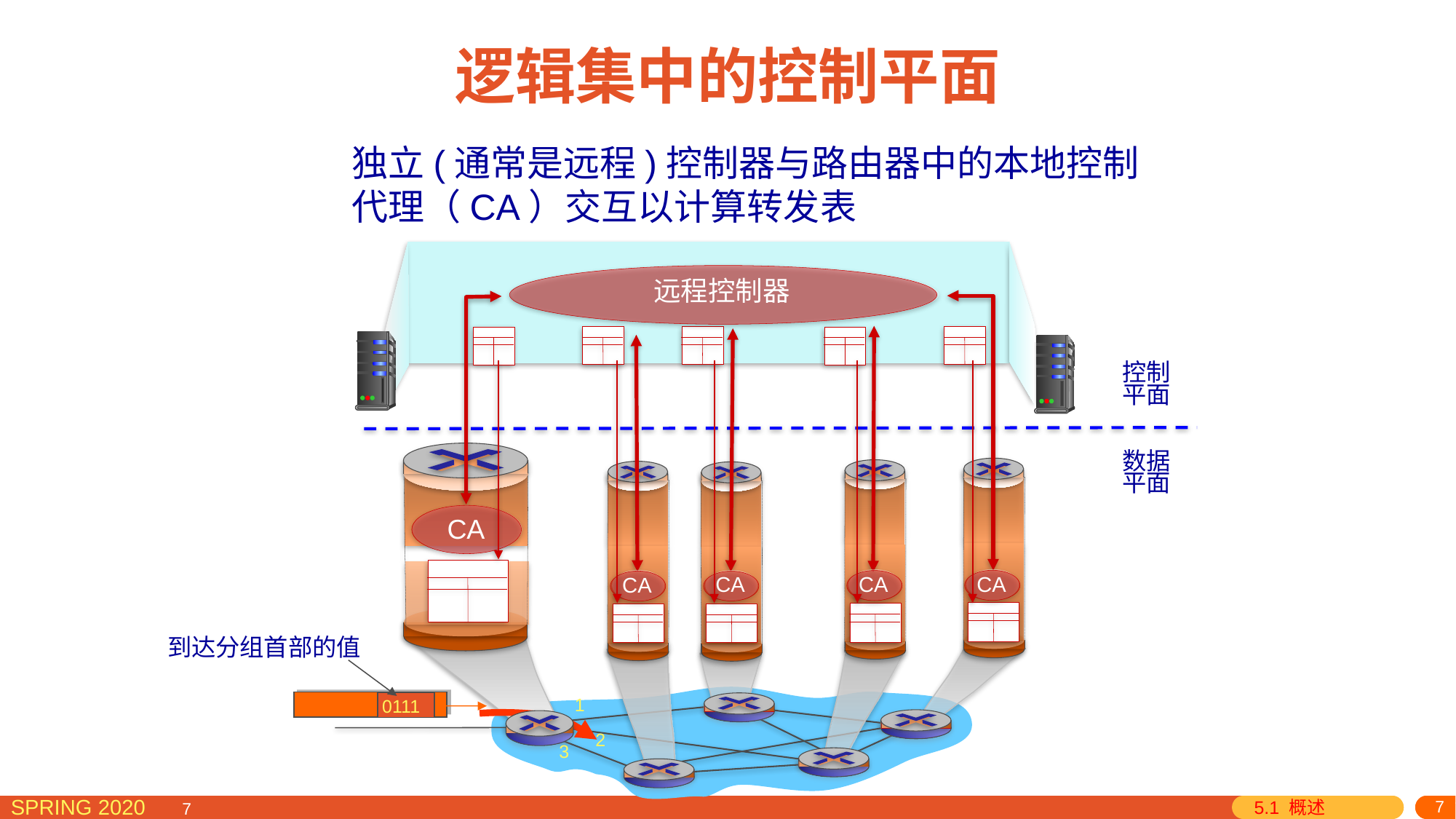

# 逻辑集中的控制平面
独立(通常是远程)控制器与路由器中的本地控制代理（CA）交互以计算转发表

远程控制器

CA
CA

CA

CA

CA

控制
平面
数据
平面

到达分组首部的值

0111

1

2
3

5.1 概述